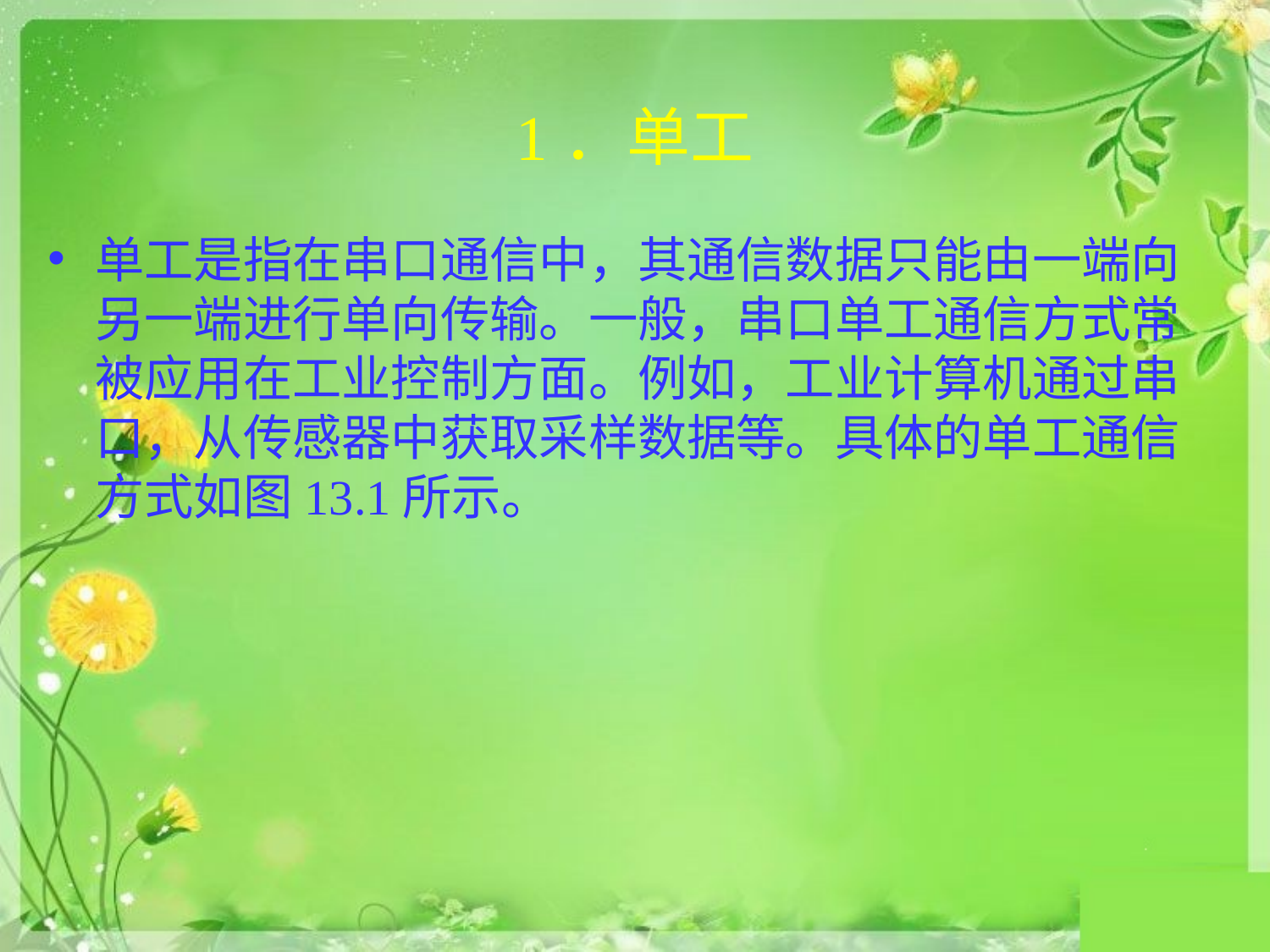

# 1．单工
单工是指在串口通信中，其通信数据只能由一端向另一端进行单向传输。一般，串口单工通信方式常被应用在工业控制方面。例如，工业计算机通过串口，从传感器中获取采样数据等。具体的单工通信方式如图13.1所示。